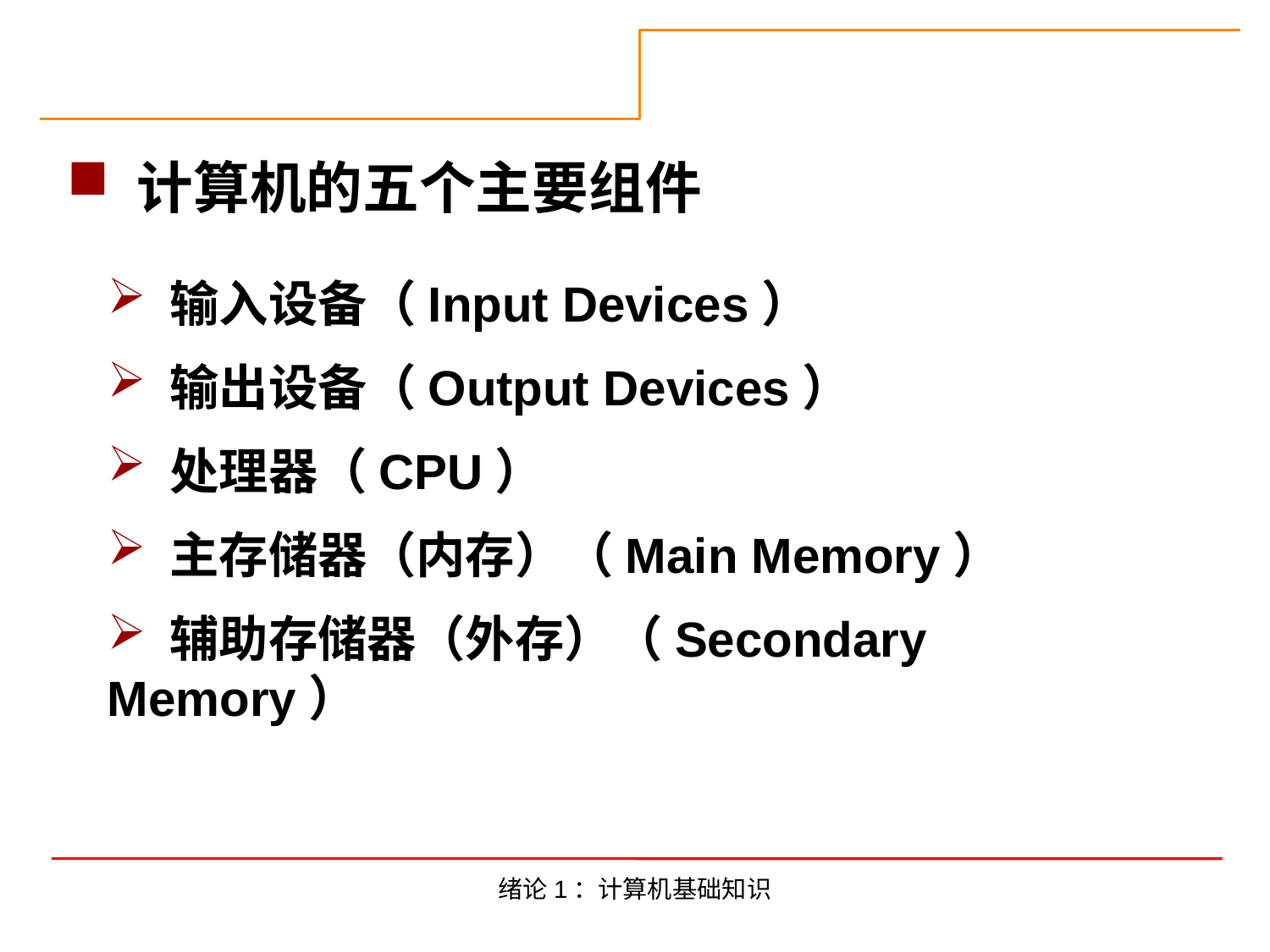

计算机的五个主要组件
 输入设备（Input Devices）
 输出设备（Output Devices）
 处理器（CPU）
 主存储器（内存）（Main Memory）
 辅助存储器（外存）（Secondary Memory）

绪论1：计算机基础知识
8